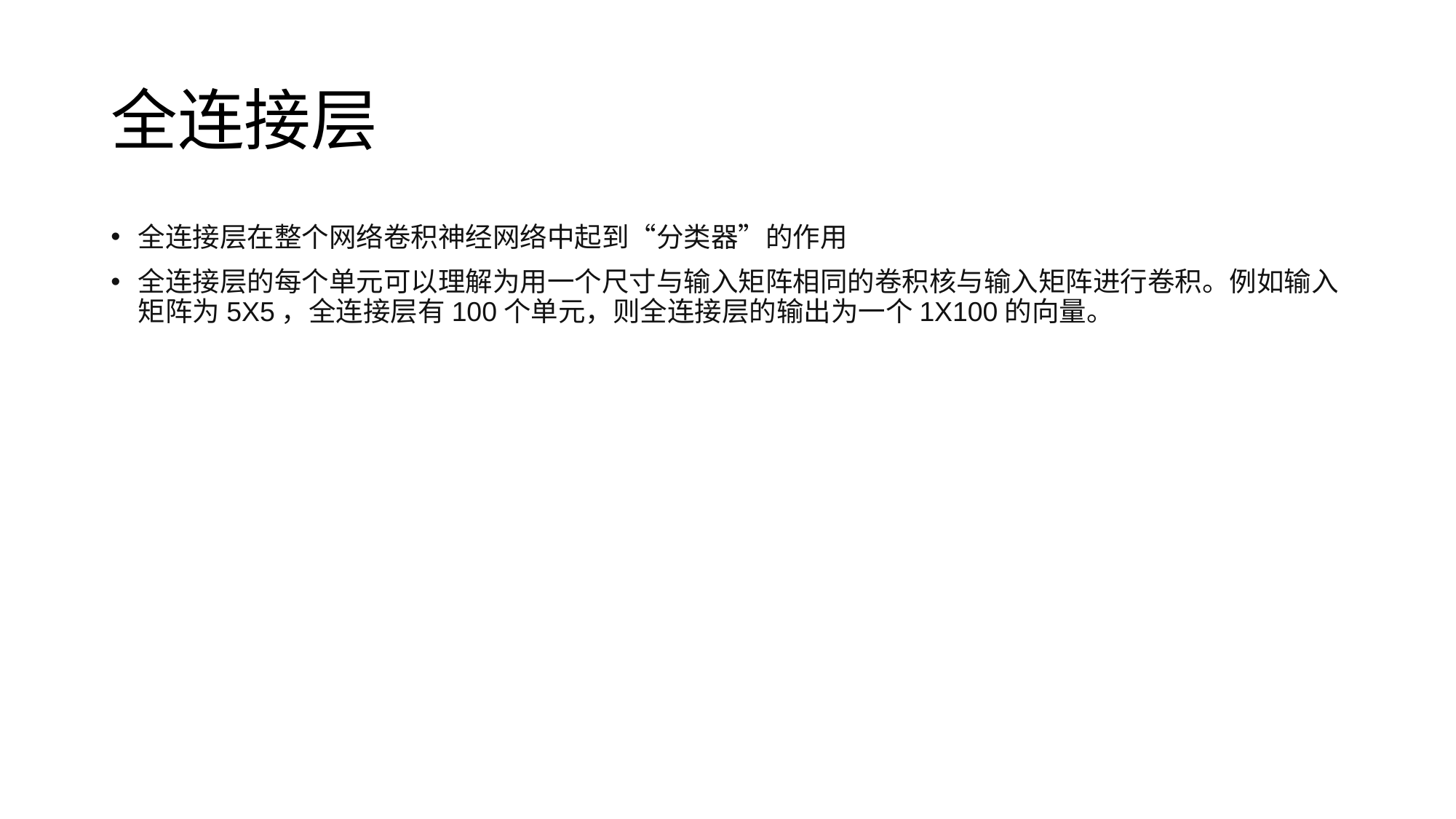

# 全连接层
全连接层在整个网络卷积神经网络中起到“分类器”的作用
全连接层的每个单元可以理解为用一个尺寸与输入矩阵相同的卷积核与输入矩阵进行卷积。例如输入矩阵为5X5，全连接层有100个单元，则全连接层的输出为一个1X100的向量。